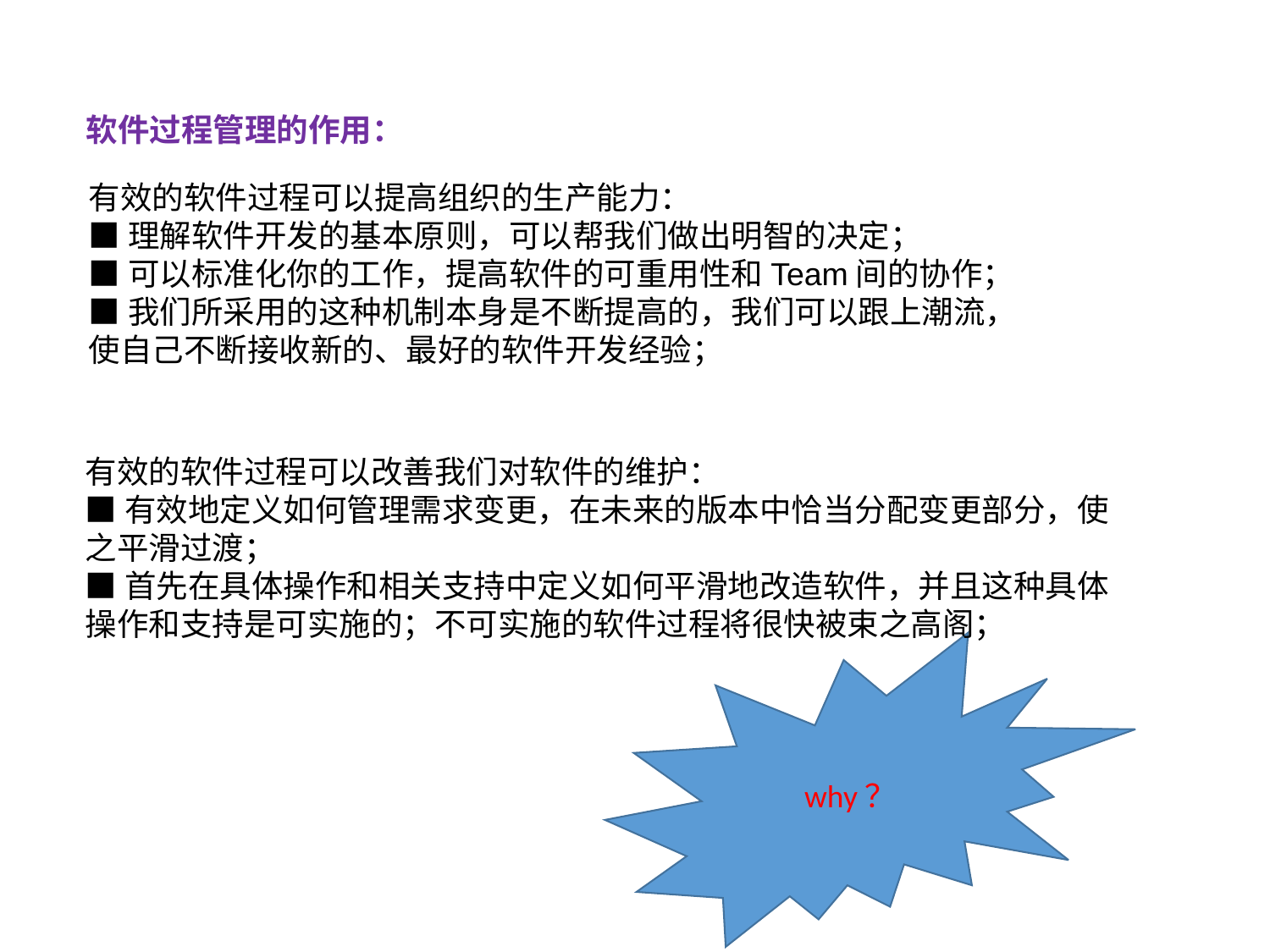

软件过程管理的作用：
有效的软件过程可以提高组织的生产能力：
■理解软件开发的基本原则，可以帮我们做出明智的决定；
■可以标准化你的工作，提高软件的可重用性和Team间的协作；
■我们所采用的这种机制本身是不断提高的，我们可以跟上潮流，使自己不断接收新的、最好的软件开发经验；
有效的软件过程可以改善我们对软件的维护：
■有效地定义如何管理需求变更，在未来的版本中恰当分配变更部分，使之平滑过渡；
■首先在具体操作和相关支持中定义如何平滑地改造软件，并且这种具体操作和支持是可实施的；不可实施的软件过程将很快被束之高阁；
why？